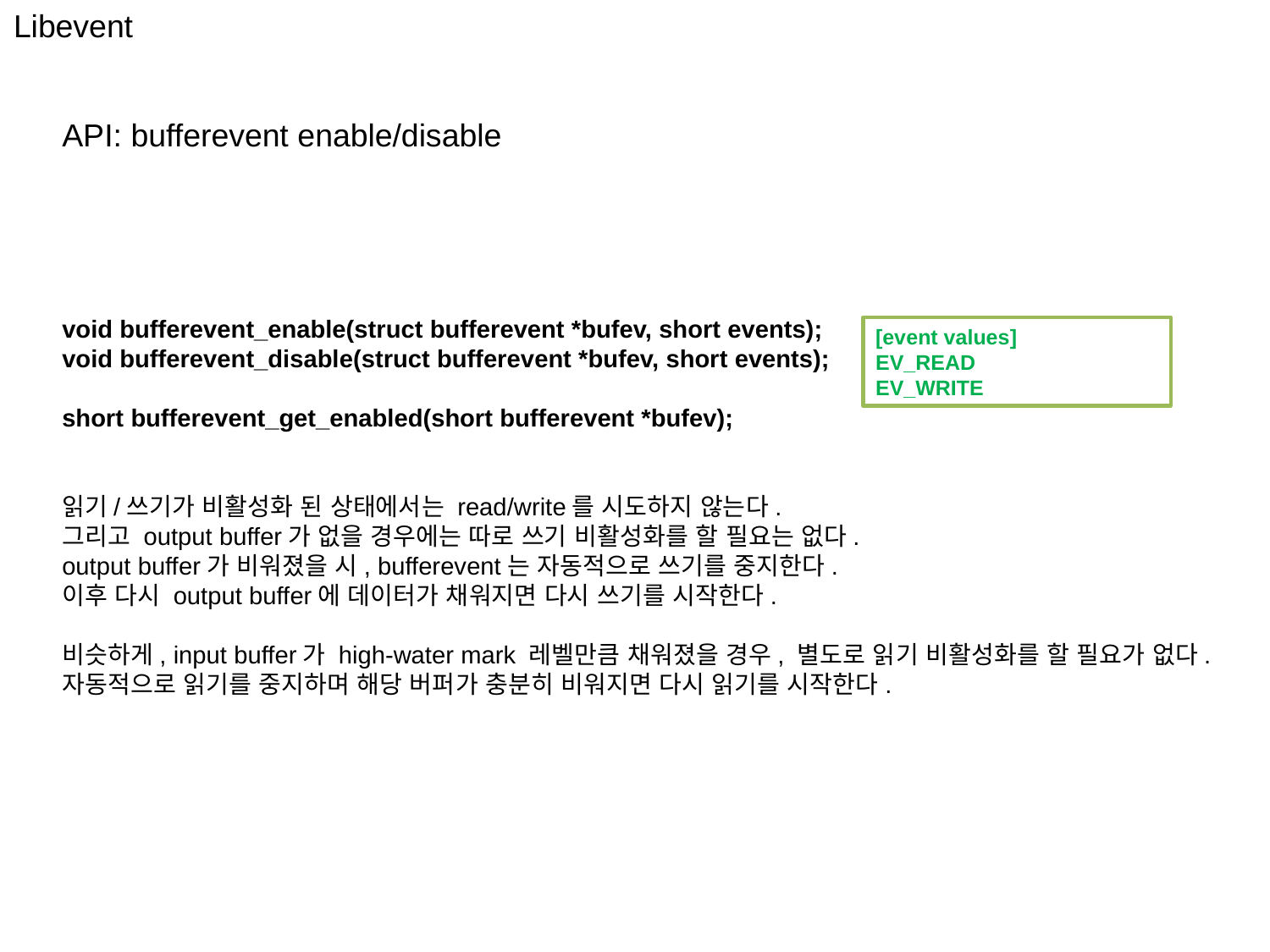

Libevent
API: bufferevent enable/disable
void bufferevent_enable(struct bufferevent *bufev, short events);
void bufferevent_disable(struct bufferevent *bufev, short events);

short bufferevent_get_enabled(short bufferevent *bufev);

읽기/쓰기가 비활성화 된 상태에서는 read/write를 시도하지 않는다.
그리고 output buffer가 없을 경우에는 따로 쓰기 비활성화를 할 필요는 없다.
output buffer가 비워졌을 시, bufferevent는 자동적으로 쓰기를 중지한다.
이후 다시 output buffer에 데이터가 채워지면 다시 쓰기를 시작한다.

비슷하게, input buffer가 high-water mark 레벨만큼 채워졌을 경우, 별도로 읽기 비활성화를 할 필요가 없다. 자동적으로 읽기를 중지하며 해당 버퍼가 충분히 비워지면 다시 읽기를 시작한다.
[event values]
EV_READ
EV_WRITE